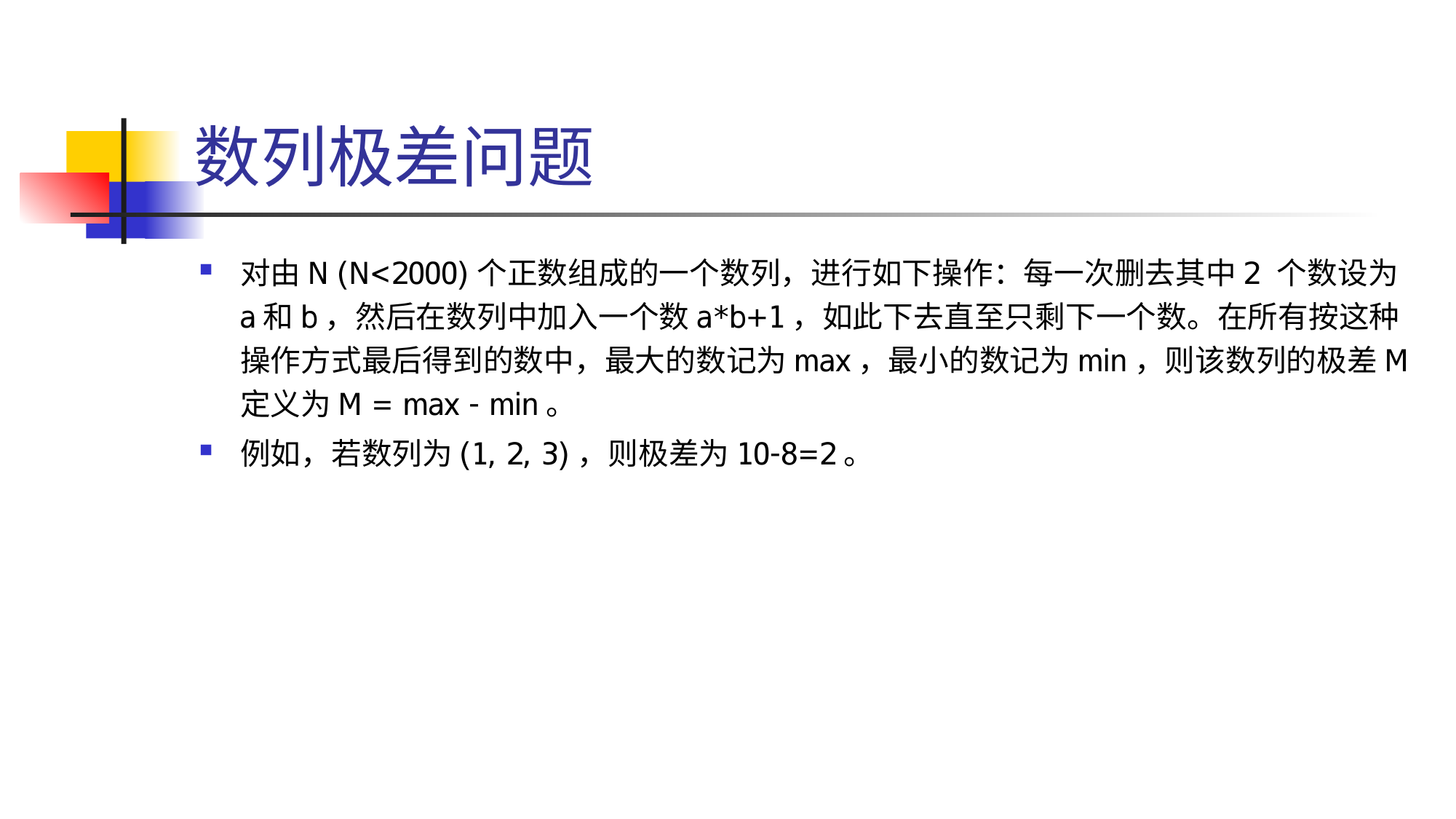

# 数列极差问题
对由N (N<2000)个正数组成的一个数列，进行如下操作：每一次删去其中2 个数设为a和b，然后在数列中加入一个数a*b+1，如此下去直至只剩下一个数。在所有按这种操作方式最后得到的数中，最大的数记为max，最小的数记为min，则该数列的极差M 定义为M = max - min。
例如，若数列为(1, 2, 3)，则极差为10-8=2。